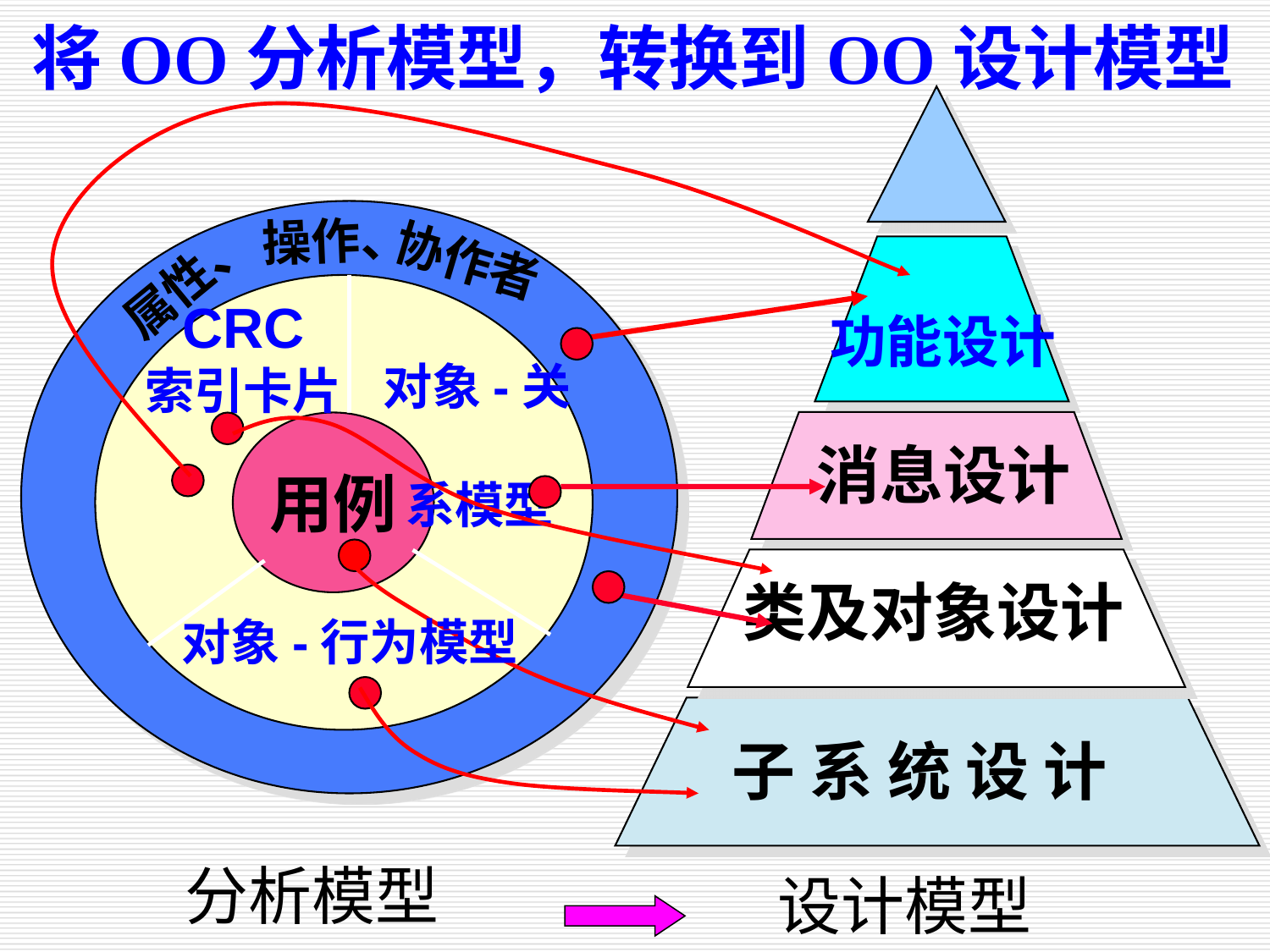

将OO分析模型，转换到OO设计模型

操作、
协作者

属性、

CRC
索引卡片

功能设计

对象-关
 系模型

用例
消息设计

类及对象设计

对象-行为模型

子 系 统 设 计
分析模型
设计模型